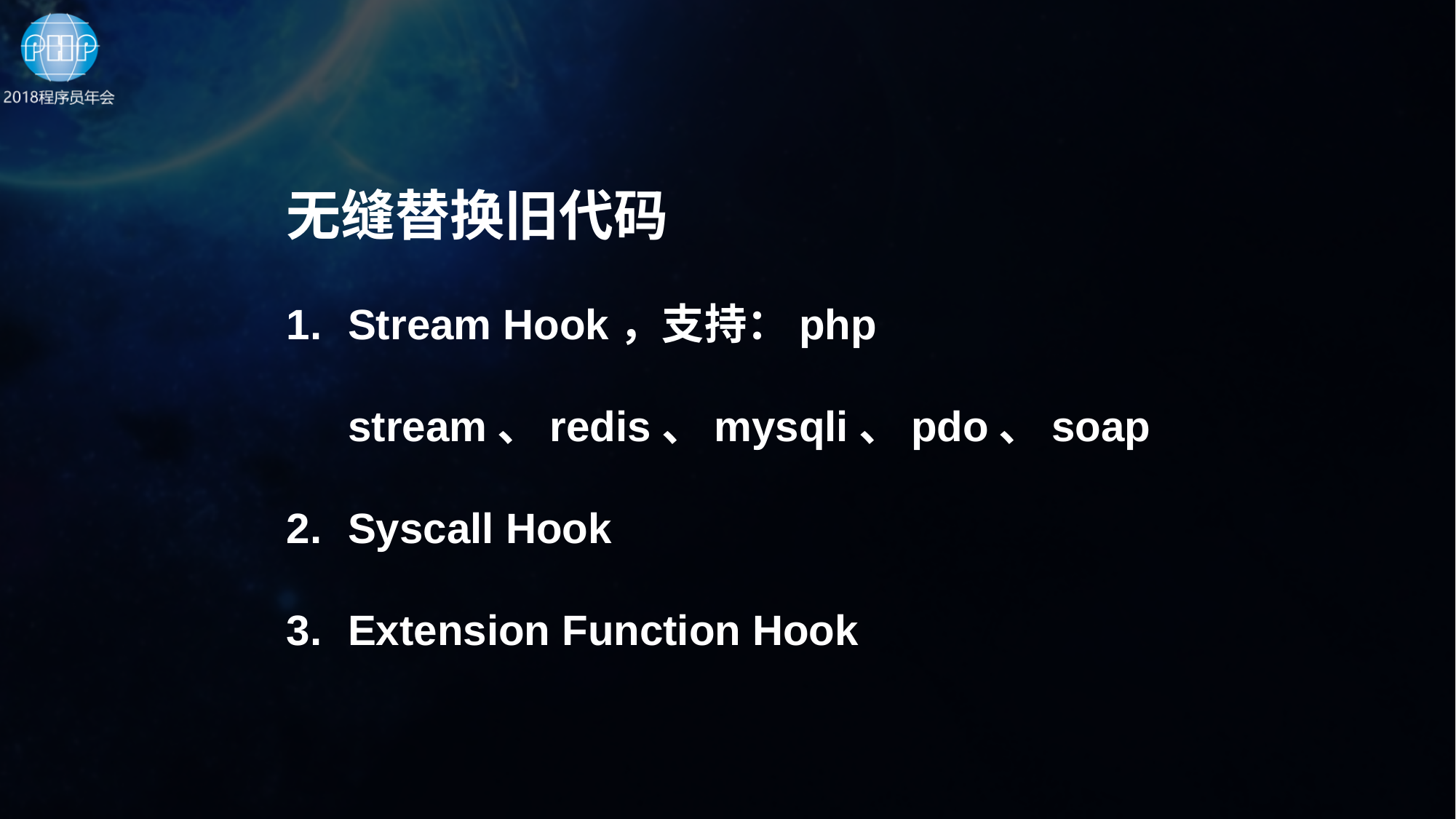

无缝替换旧代码
Stream Hook，支持：php stream、redis、mysqli、pdo、soap
Syscall Hook
Extension Function Hook